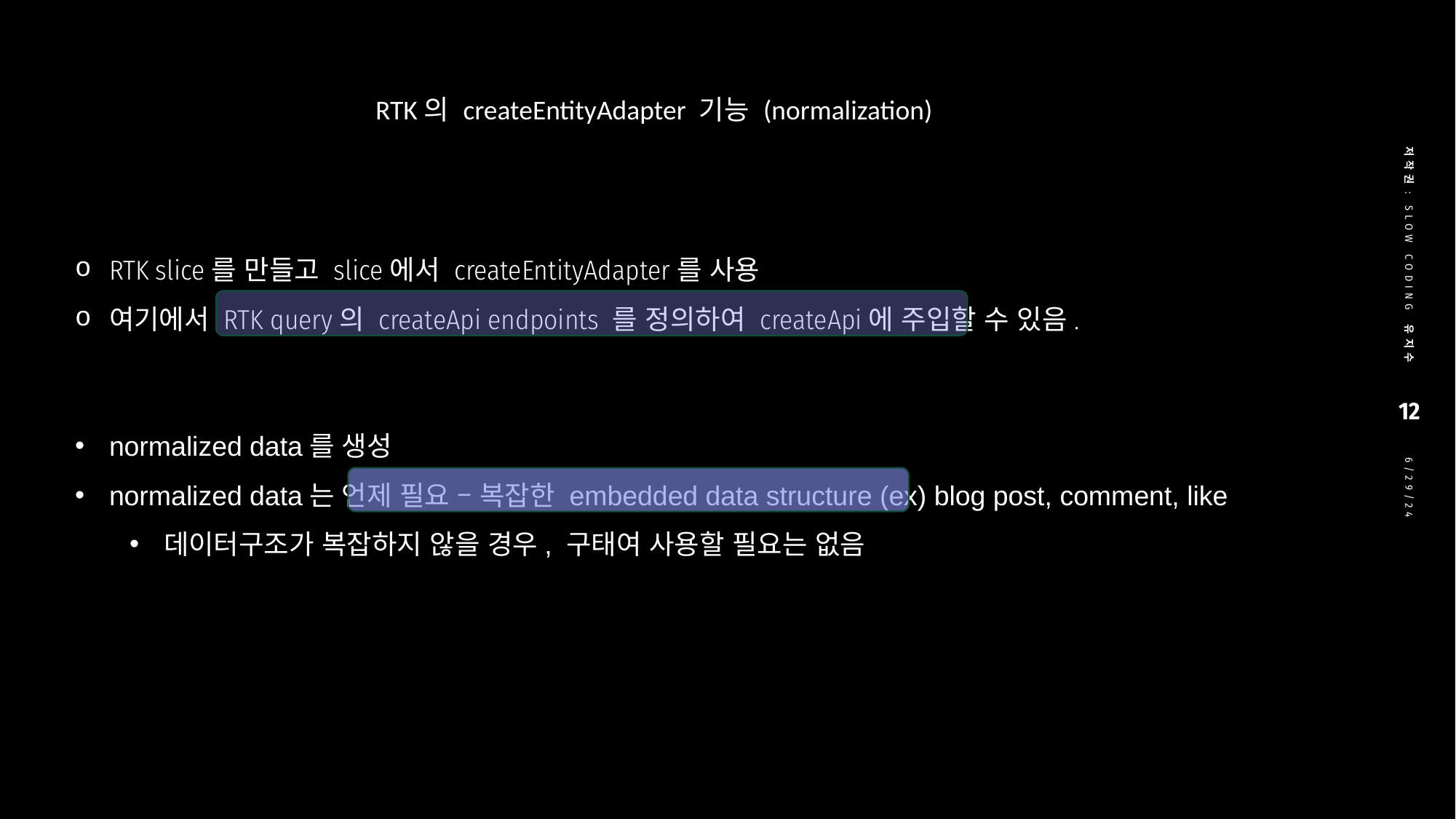

RTK의 createEntityAdapter 기능 (normalization)
저작권: Slow Coding 유지수
RTK slice를 만들고 slice에서 createEntityAdapter를 사용
여기에서 RTK query의 createApi endpoints 를 정의하여 createApi에 주입할 수 있음.

12
normalized data를 생성
normalized data는 언제 필요 – 복잡한 embedded data structure (ex) blog post, comment, like
데이터구조가 복잡하지 않을 경우, 구태여 사용할 필요는 없음

6/29/24